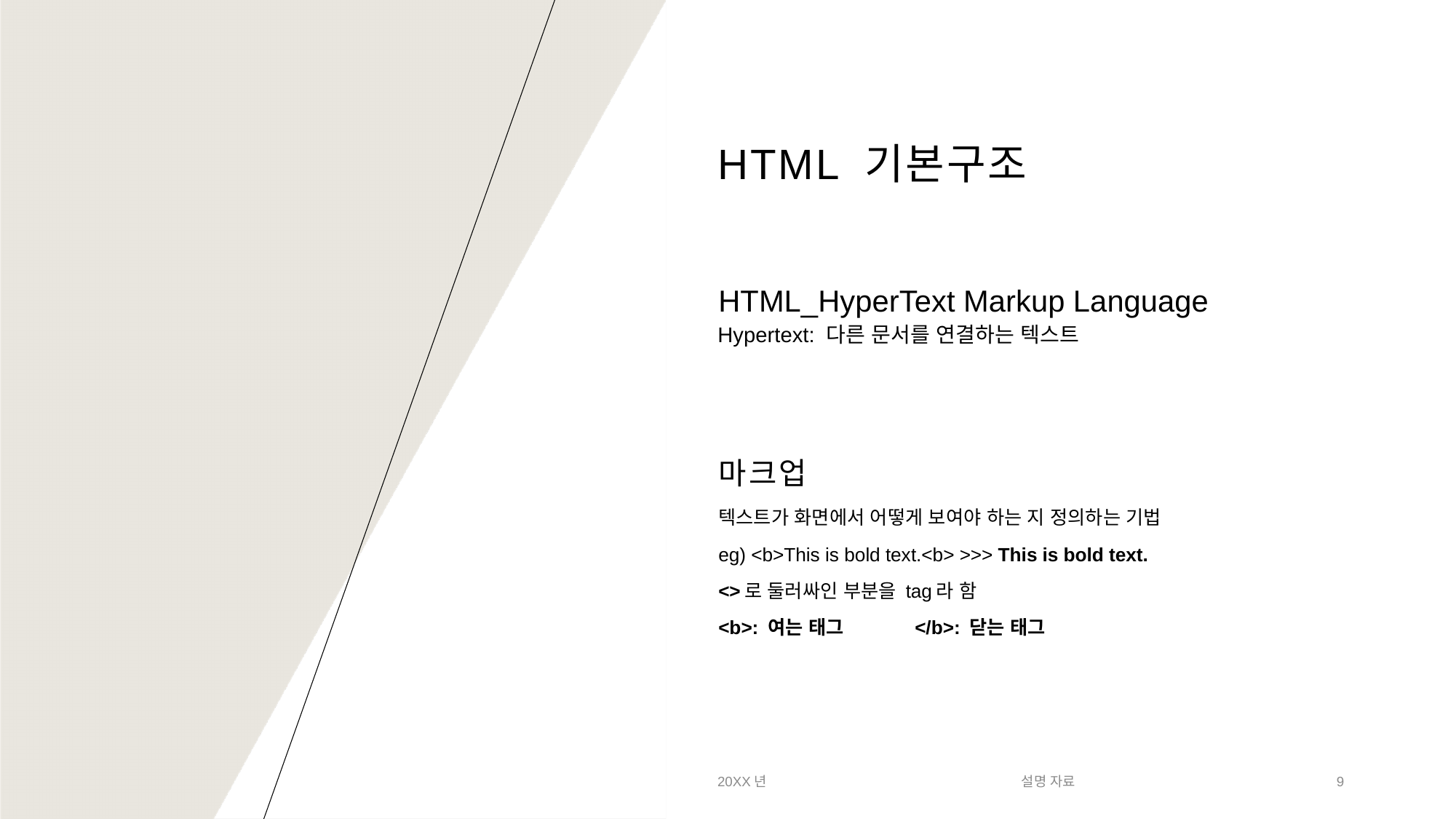

# HTML 기본구조
HTML_HyperText Markup Language
Hypertext: 다른 문서를 연결하는 텍스트
마크업
텍스트가 화면에서 어떻게 보여야 하는 지 정의하는 기법
eg) <b>This is bold text.<b> >>> This is bold text.
<>로 둘러싸인 부분을 tag라 함
<b>: 여는 태그	</b>: 닫는 태그
20XX년
설명 자료
9